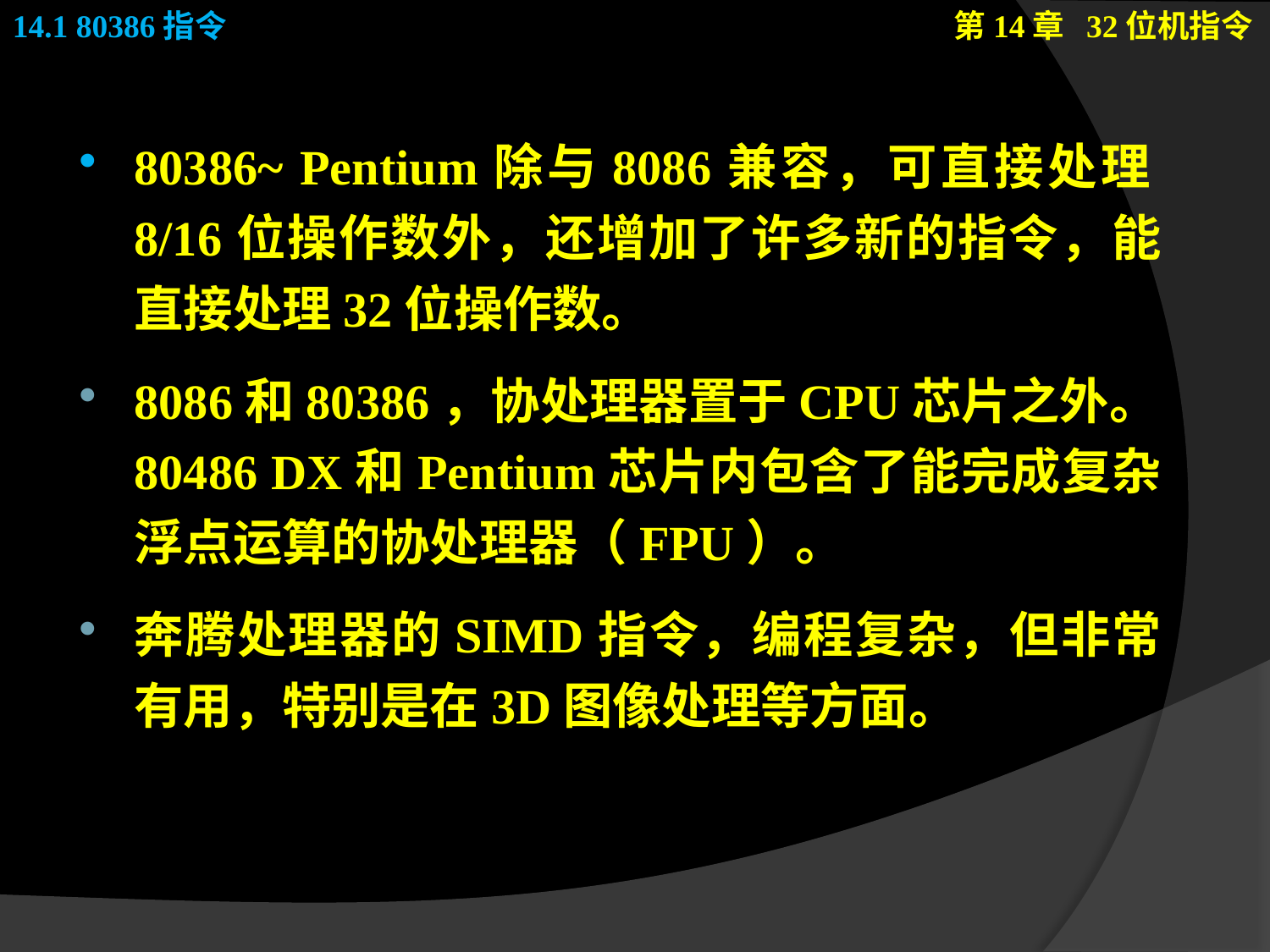

80386~ Pentium除与8086兼容，可直接处理8/16位操作数外，还增加了许多新的指令，能直接处理32位操作数。
8086和80386，协处理器置于CPU芯片之外。80486 DX和Pentium芯片内包含了能完成复杂浮点运算的协处理器（FPU）。
奔腾处理器的SIMD指令，编程复杂，但非常有用，特别是在3D图像处理等方面。